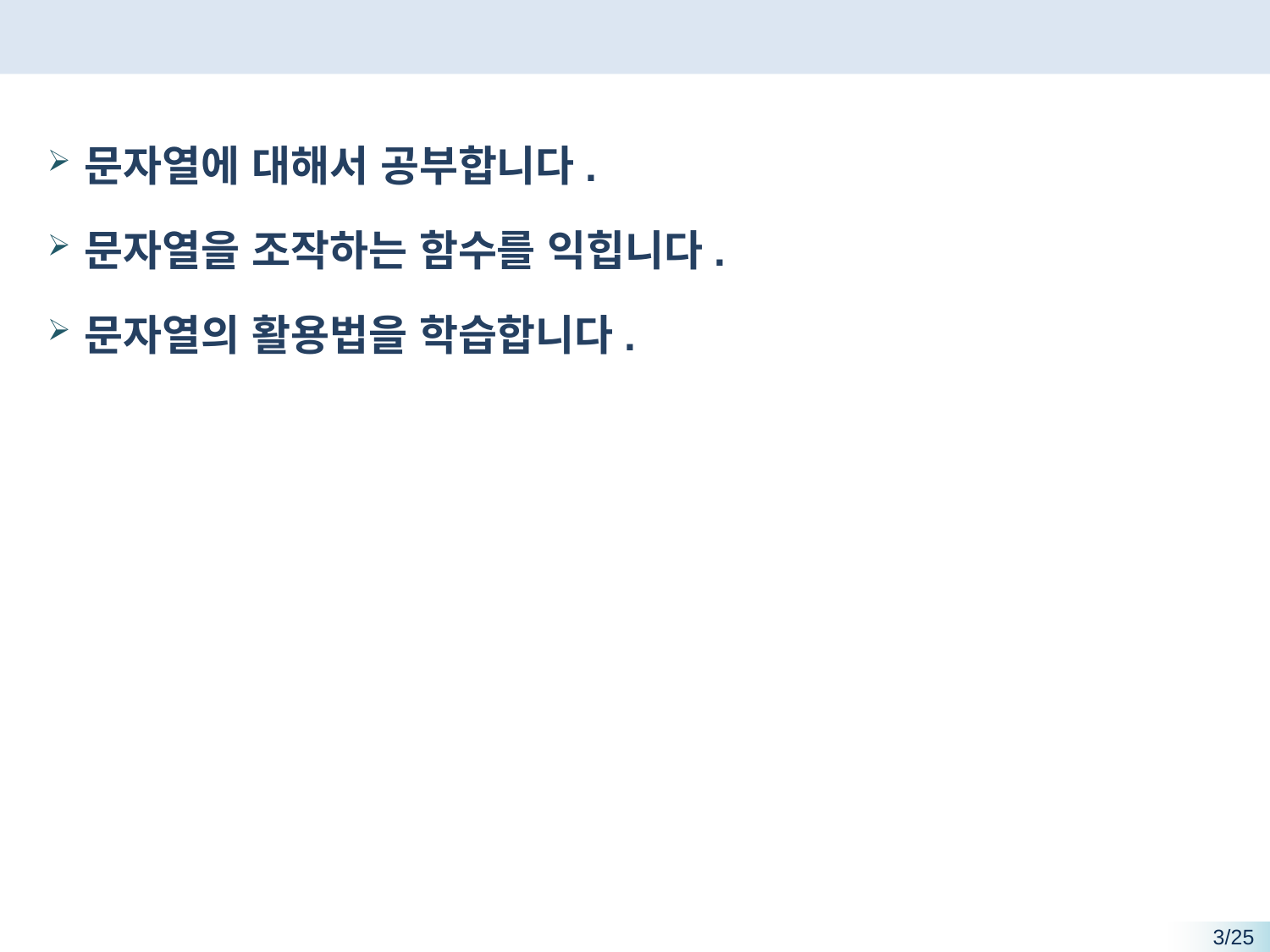

#
문자열에 대해서 공부합니다.
문자열을 조작하는 함수를 익힙니다.
문자열의 활용법을 학습합니다.